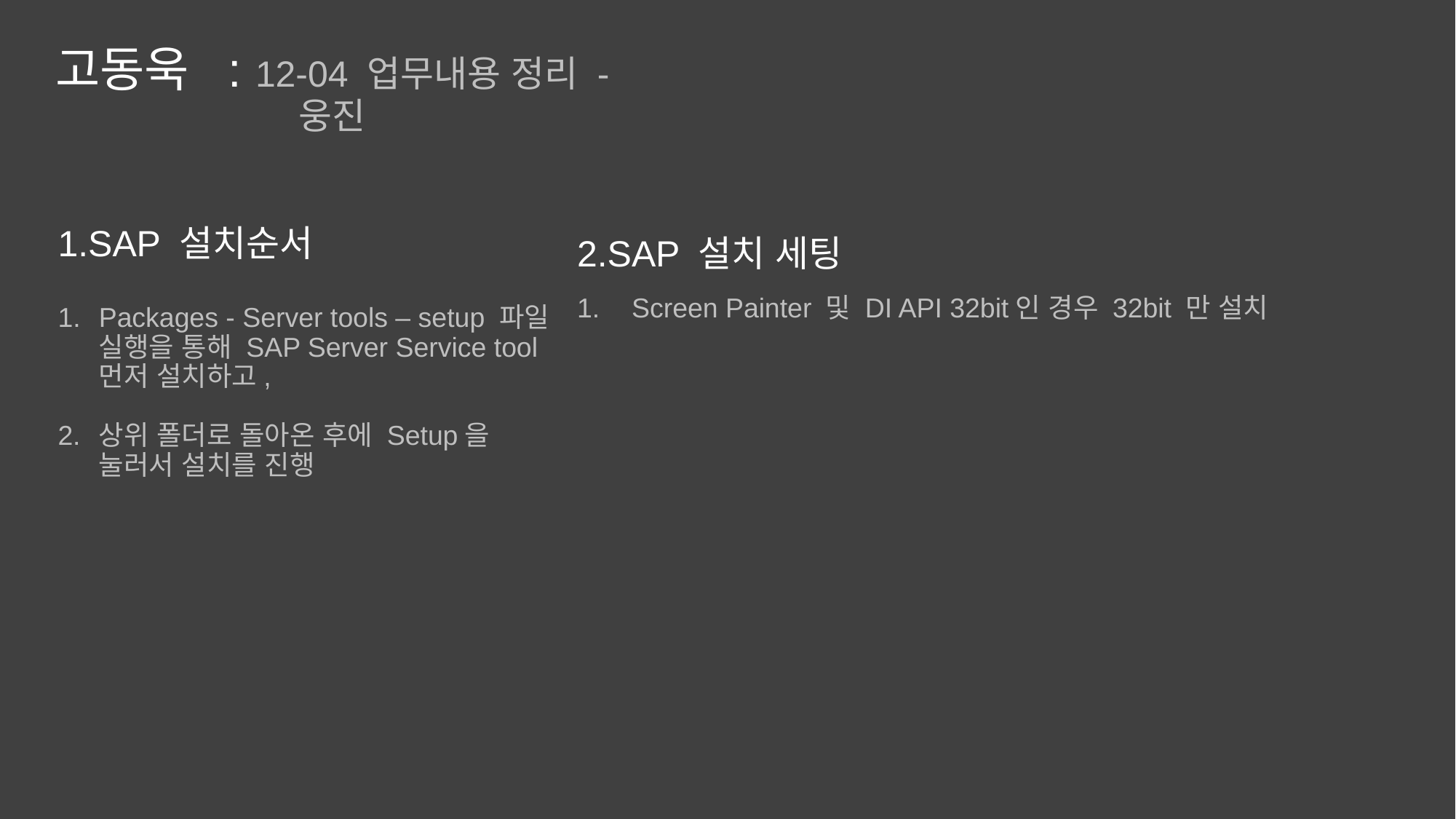

# 고동욱  : 12-04 업무내용 정리 - 웅진
2.SAP 설치 세팅
Screen Painter 및 DI API 32bit인 경우 32bit 만 설치
1.SAP 설치순서

Packages - Server tools – setup 파일 실행을 통해 SAP Server Service tool 먼저 설치하고,

상위 폴더로 돌아온 후에 Setup을 눌러서 설치를 진행